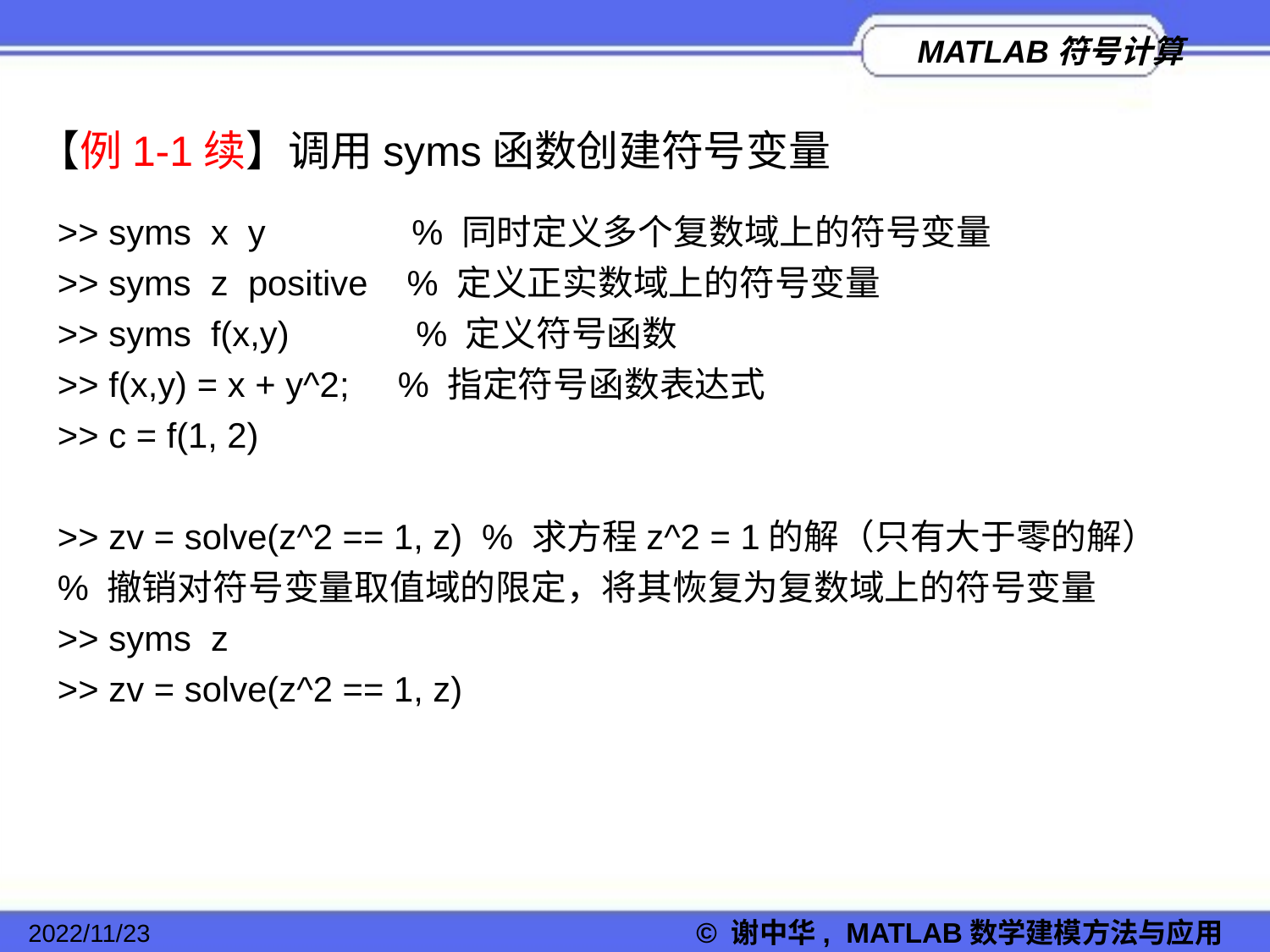

【例1-1续】调用syms函数创建符号变量
>> syms  x  y               % 同时定义多个复数域上的符号变量
>> syms  z  positive    % 定义正实数域上的符号变量
>> syms  f(x,y)             % 定义符号函数
>> f(x,y) = x + y^2;     % 指定符号函数表达式
>> c = f(1, 2)

>> zv = solve(z^2 == 1, z)  % 求方程z^2 = 1的解（只有大于零的解）
% 撤销对符号变量取值域的限定，将其恢复为复数域上的符号变量
>> syms  z
>> zv = solve(z^2 == 1, z)
2022/11/23
© 谢中华,  MATLAB数学建模方法与应用